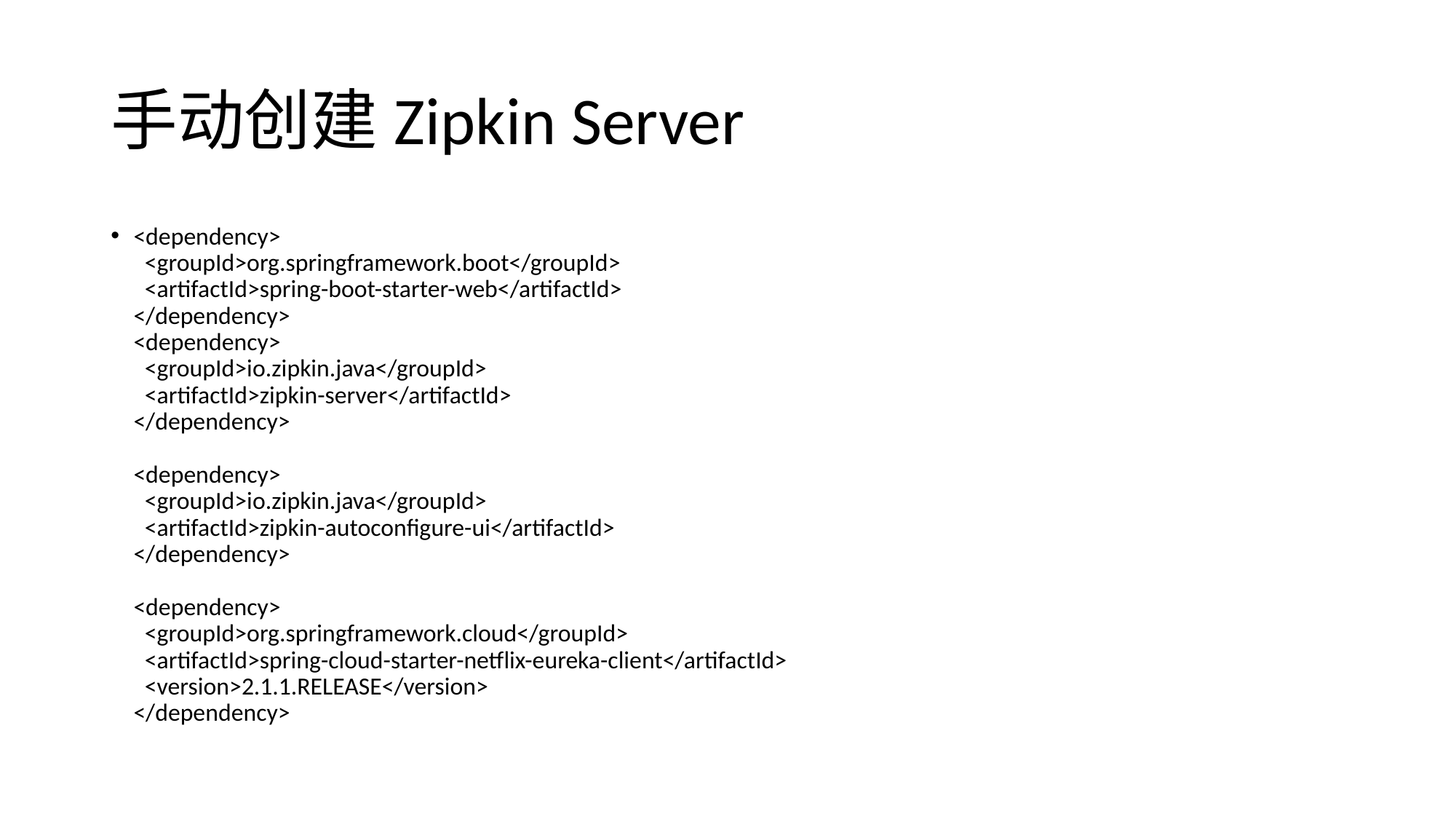

# 手动创建Zipkin Server
<dependency>
  <groupId>org.springframework.boot</groupId>
  <artifactId>spring-boot-starter-web</artifactId>
</dependency>
<dependency>
  <groupId>io.zipkin.java</groupId>
  <artifactId>zipkin-server</artifactId>
</dependency>
<dependency>
  <groupId>io.zipkin.java</groupId>
  <artifactId>zipkin-autoconfigure-ui</artifactId>
</dependency>
<dependency>
  <groupId>org.springframework.cloud</groupId>
  <artifactId>spring-cloud-starter-netflix-eureka-client</artifactId>
  <version>2.1.1.RELEASE</version>
</dependency>